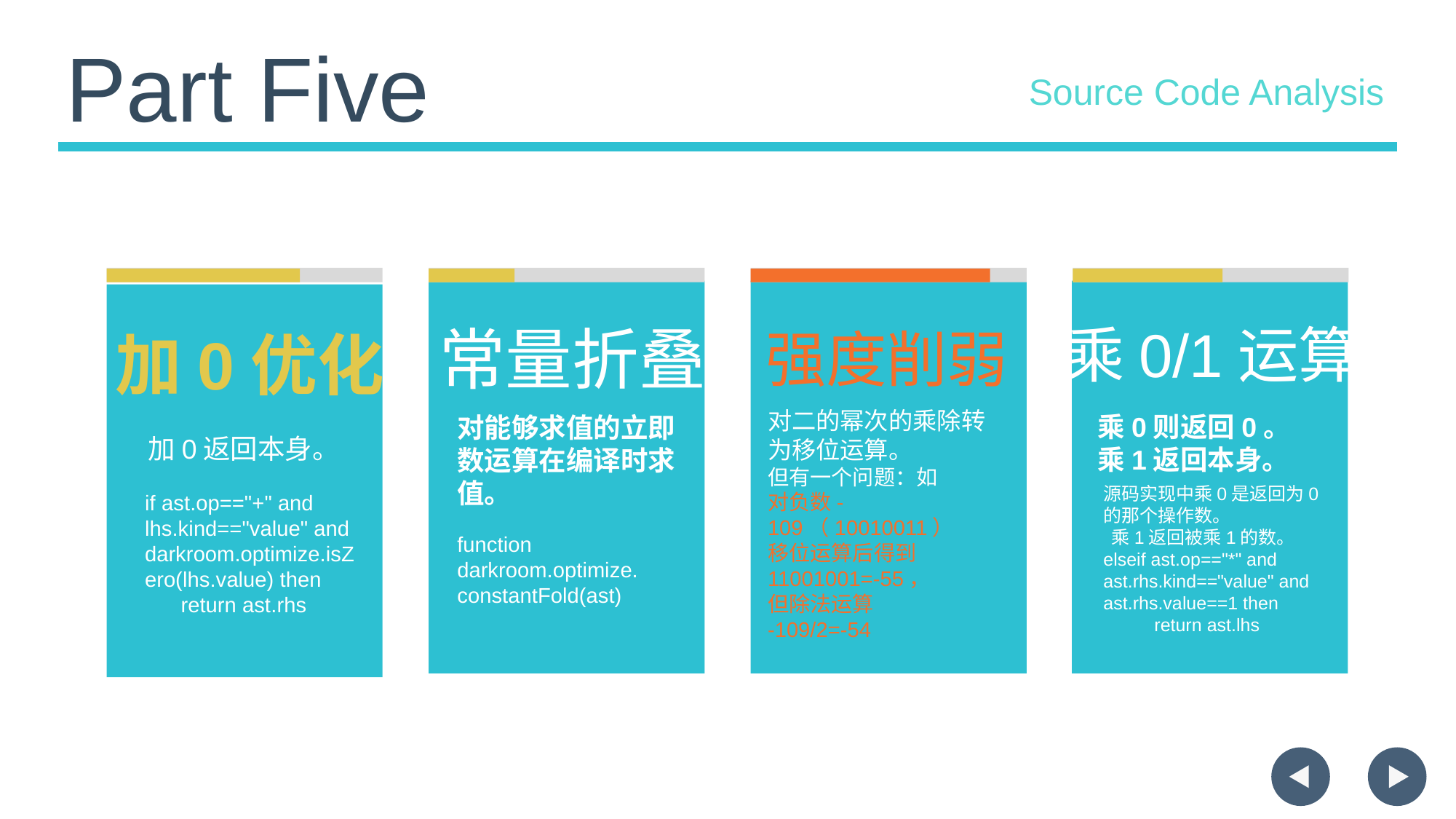

Part Five
Source Code Analysis

常量折叠
乘0/1运算
强度削弱
加0优化
对二的幂次的乘除转为移位运算。
但有一个问题：如
对负数-109（10010011）
移位运算后得到11001001=-55，
但除法运算
-109/2=-54

乘0则返回0。
乘1返回本身。
对能够求值的立即数运算在编译时求值。
加0返回本身。
源码实现中乘0是返回为0的那个操作数。
 乘1返回被乘1的数。
elseif ast.op=="*" and ast.rhs.kind=="value" and ast.rhs.value==1 then
          return ast.lhs

if ast.op=="+" and lhs.kind=="value" and darkroom.optimize.isZero(lhs.value) then
      return ast.rhs
function darkroom.optimize.constantFold(ast)